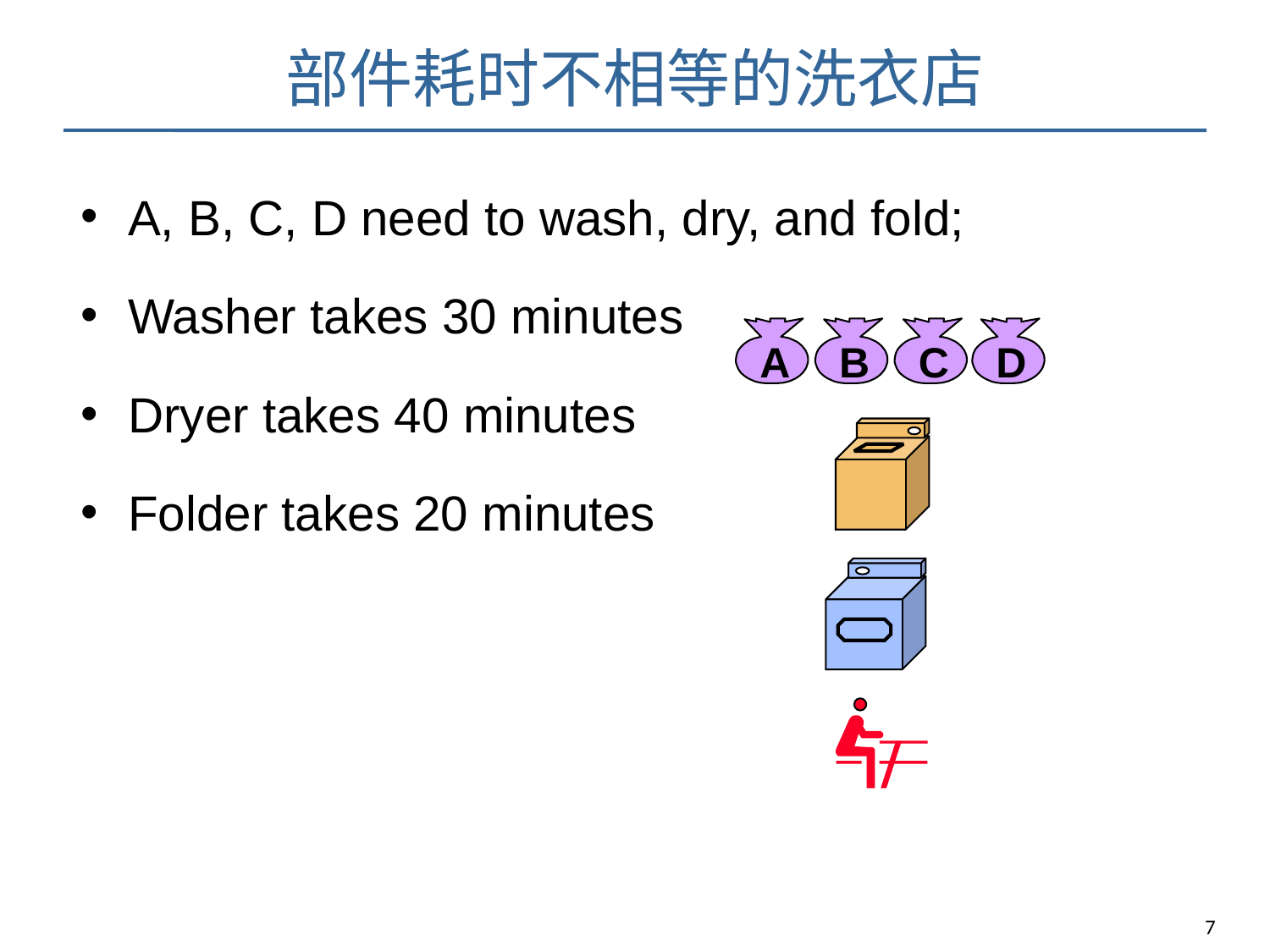

部件耗时不相等的洗衣店
A, B, C, D need to wash, dry, and fold;
Washer takes 30 minutes
Dryer takes 40 minutes
Folder takes 20 minutes

A

B

C

D

7